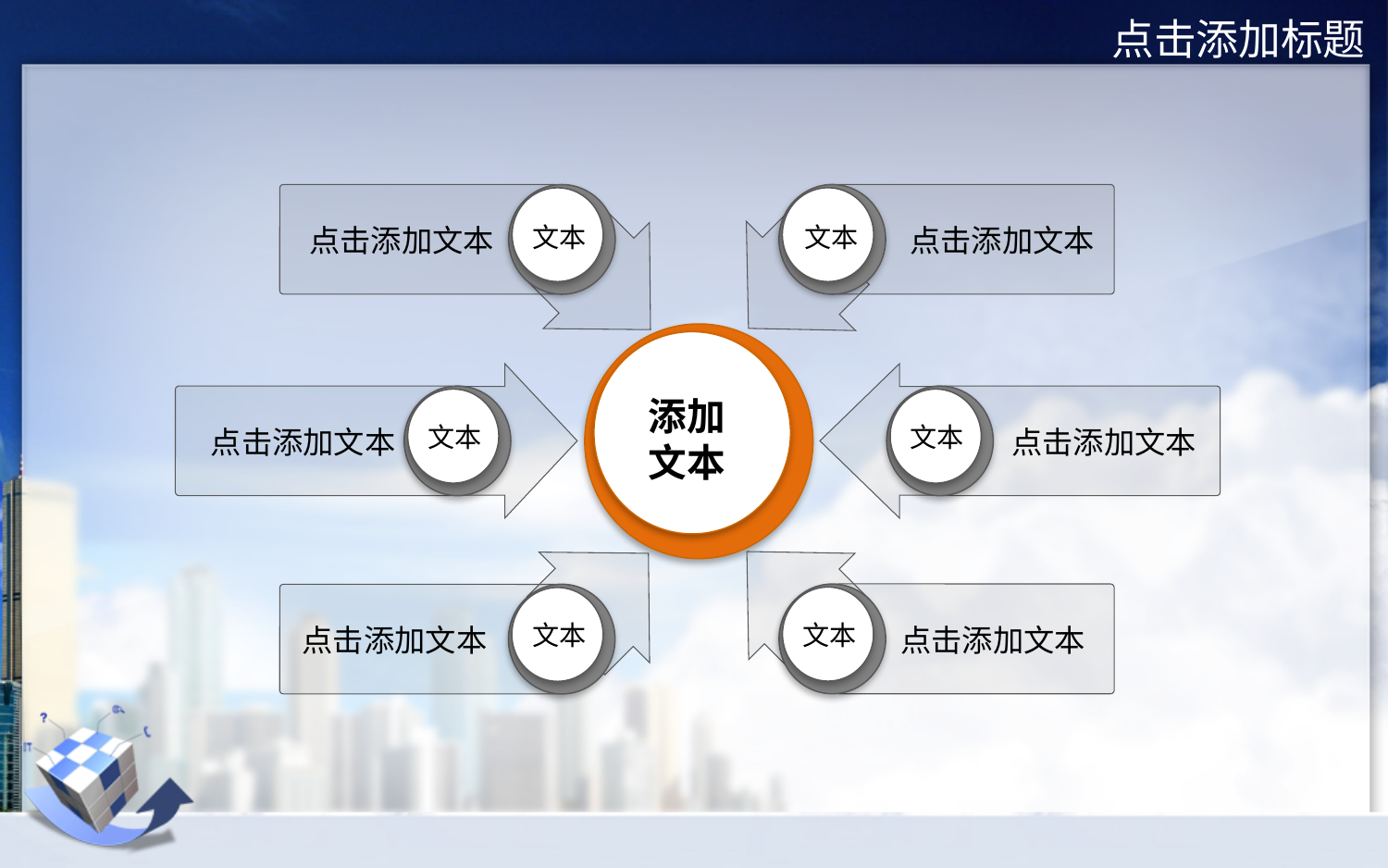

点击添加标题

文本
点击添加文本

文本
点击添加文本

添加
文本

文本
点击添加文本

文本
点击添加文本

文本
点击添加文本

文本
点击添加文本